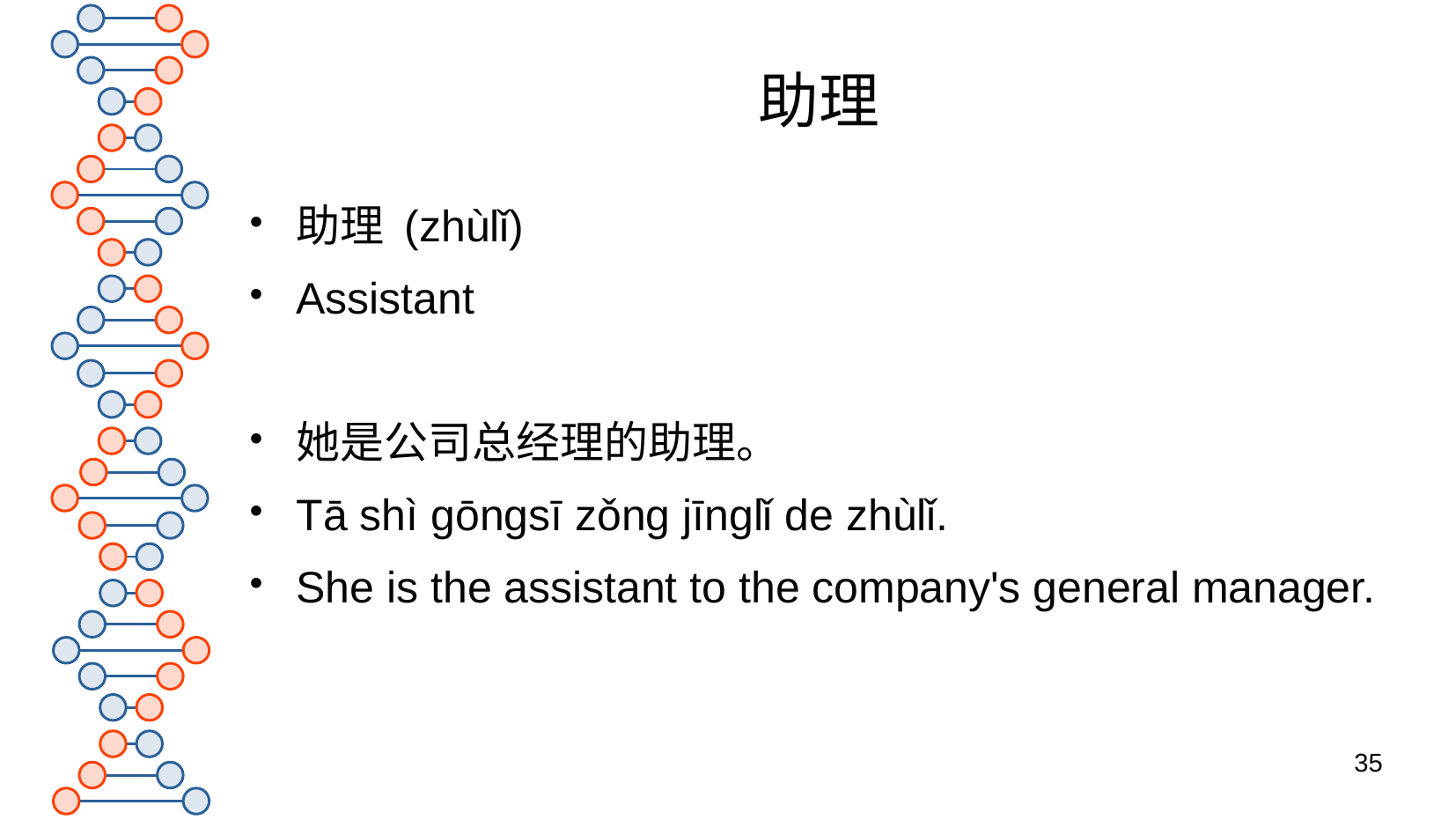

# 助理
助理 (zhùlǐ)
Assistant

她是公司总经理的助理。
Tā shì gōngsī zǒng jīnglǐ de zhùlǐ.
She is the assistant to the company's general manager.

35